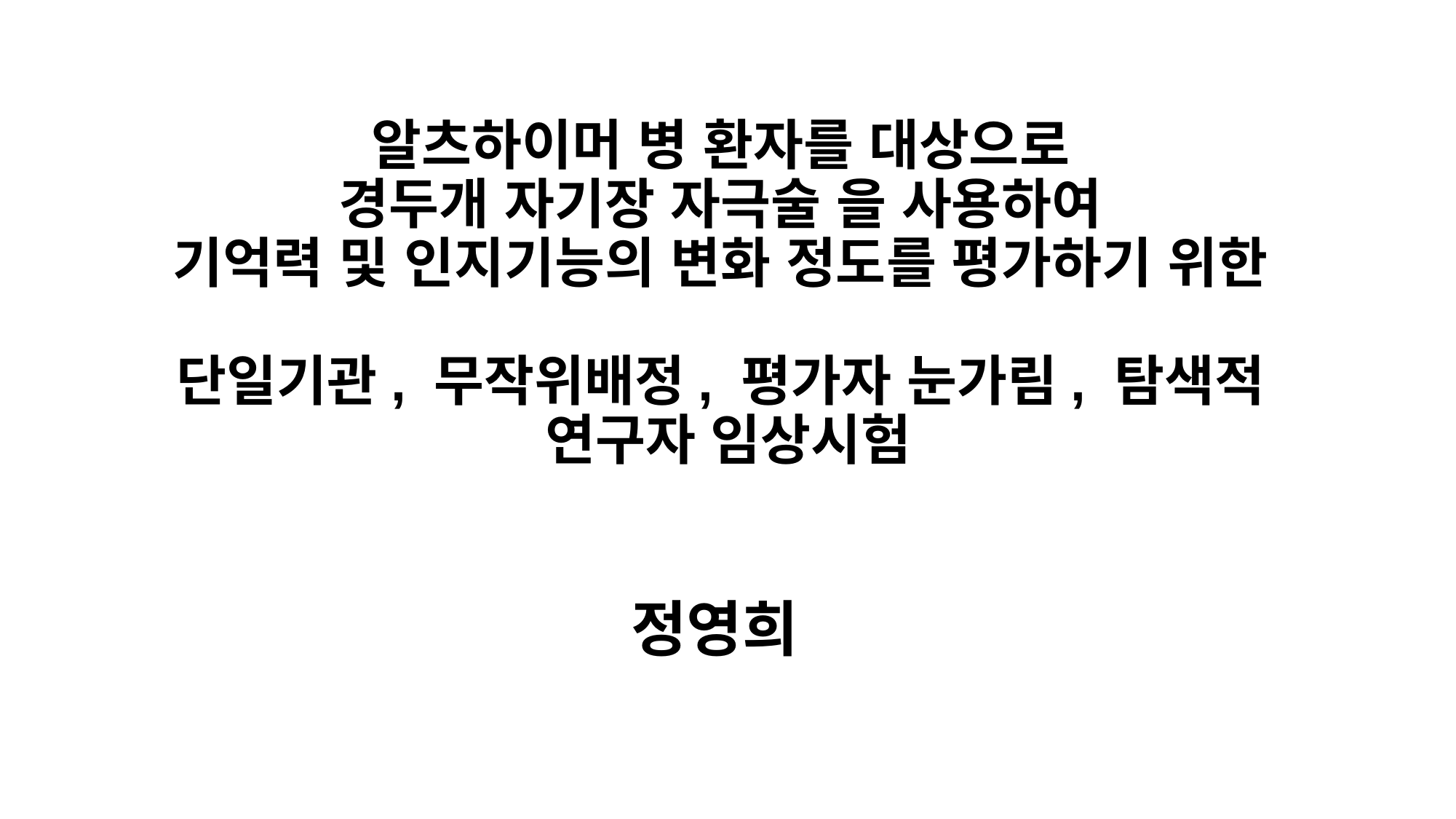

# 알츠하이머 병 환자를 대상으로 경두개 자기장 자극술 을 사용하여 기억력 및 인지기능의 변화 정도를 평가하기 위한 단일기관, 무작위배정, 평가자 눈가림, 탐색적 연구자 임상시험

정영희